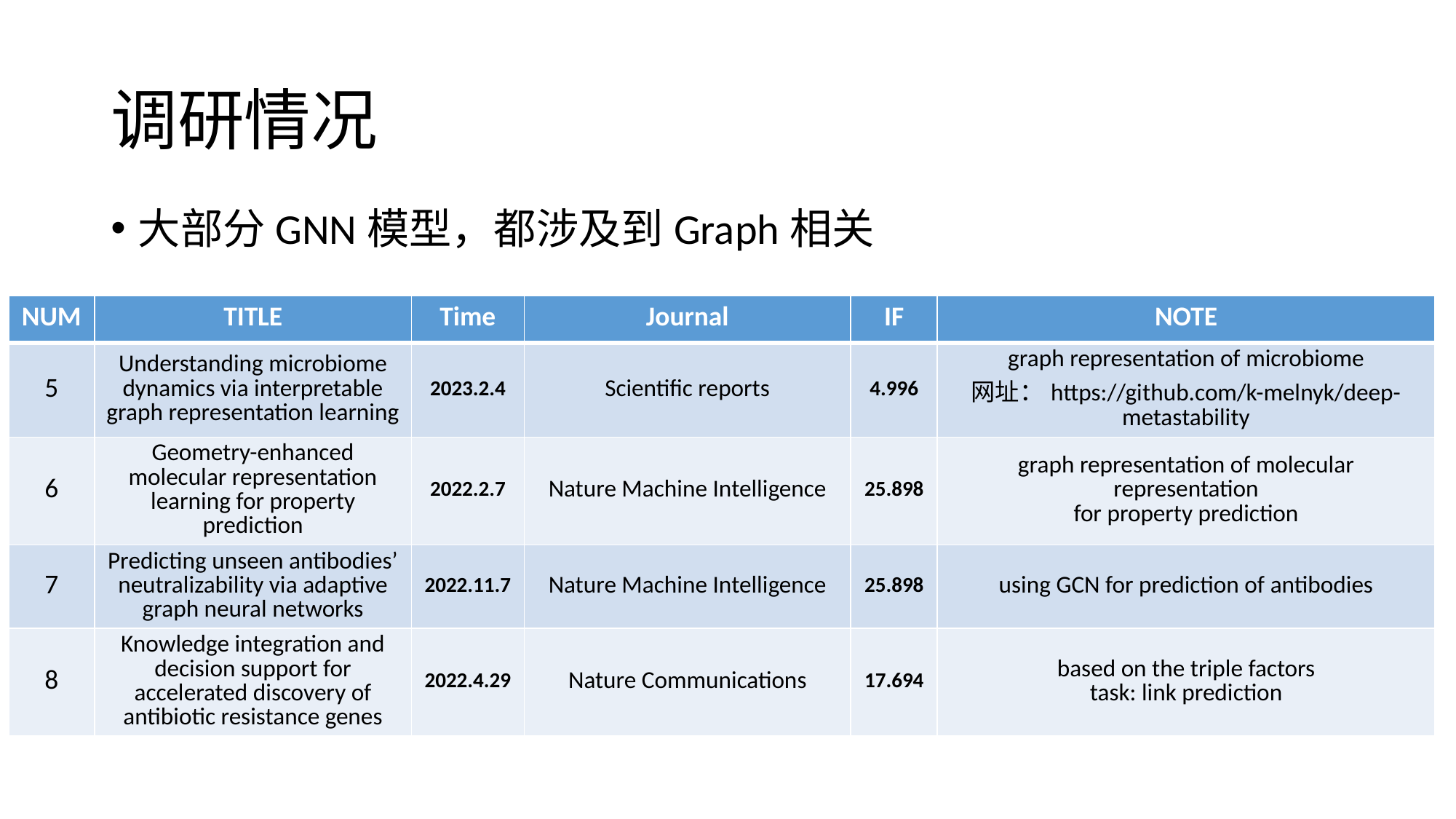

# 调研情况
大部分GNN模型，都涉及到Graph相关
| NUM | TITLE | Time | Journal | IF | NOTE |
| --- | --- | --- | --- | --- | --- |
| 5 | Understanding microbiome dynamics via interpretable graph representation learning | 2023.2.4 | Scientific reports | 4.996 | graph representation of microbiome 网址：https://github.com/k-melnyk/deep-metastability |
| 6 | Geometry-enhanced molecular representation learning for property prediction | 2022.2.7 | Nature Machine Intelligence | 25.898 | graph representation of molecular representation for property prediction |
| 7 | Predicting unseen antibodies’ neutralizability via adaptive graph neural networks | 2022.11.7 | Nature Machine Intelligence | 25.898 | using GCN for prediction of antibodies |
| 8 | Knowledge integration and decision support for accelerated discovery of antibiotic resistance genes | 2022.4.29 | Nature Communications | 17.694 | based on the triple factors task: link prediction |